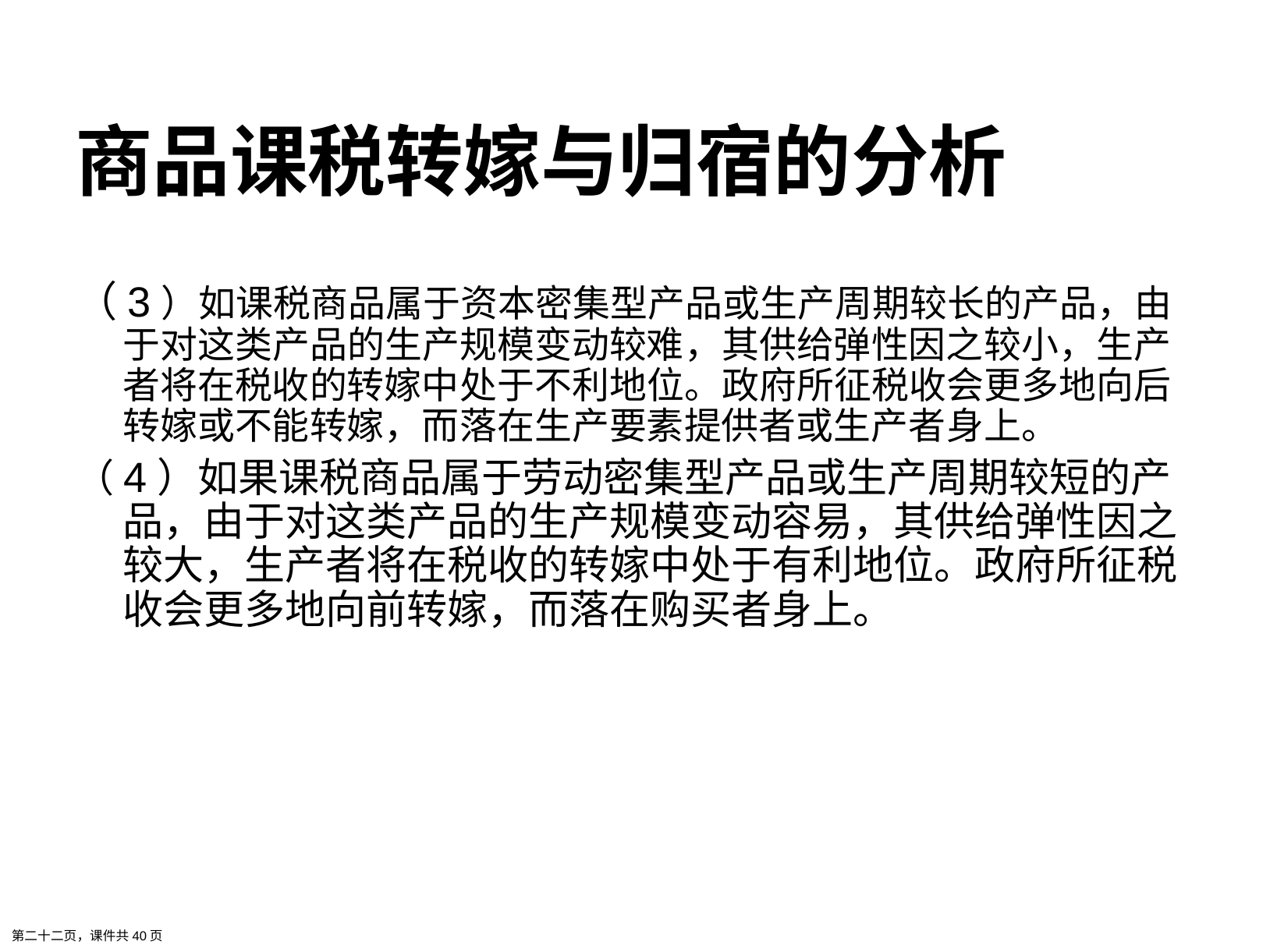

商品课税转嫁与归宿的分析
（3）如课税商品属于资本密集型产品或生产周期较长的产品，由于对这类产品的生产规模变动较难，其供给弹性因之较小，生产者将在税收的转嫁中处于不利地位。政府所征税收会更多地向后转嫁或不能转嫁，而落在生产要素提供者或生产者身上。
（4）如果课税商品属于劳动密集型产品或生产周期较短的产品，由于对这类产品的生产规模变动容易，其供给弹性因之较大，生产者将在税收的转嫁中处于有利地位。政府所征税收会更多地向前转嫁，而落在购买者身上。
第二十二页，课件共40页